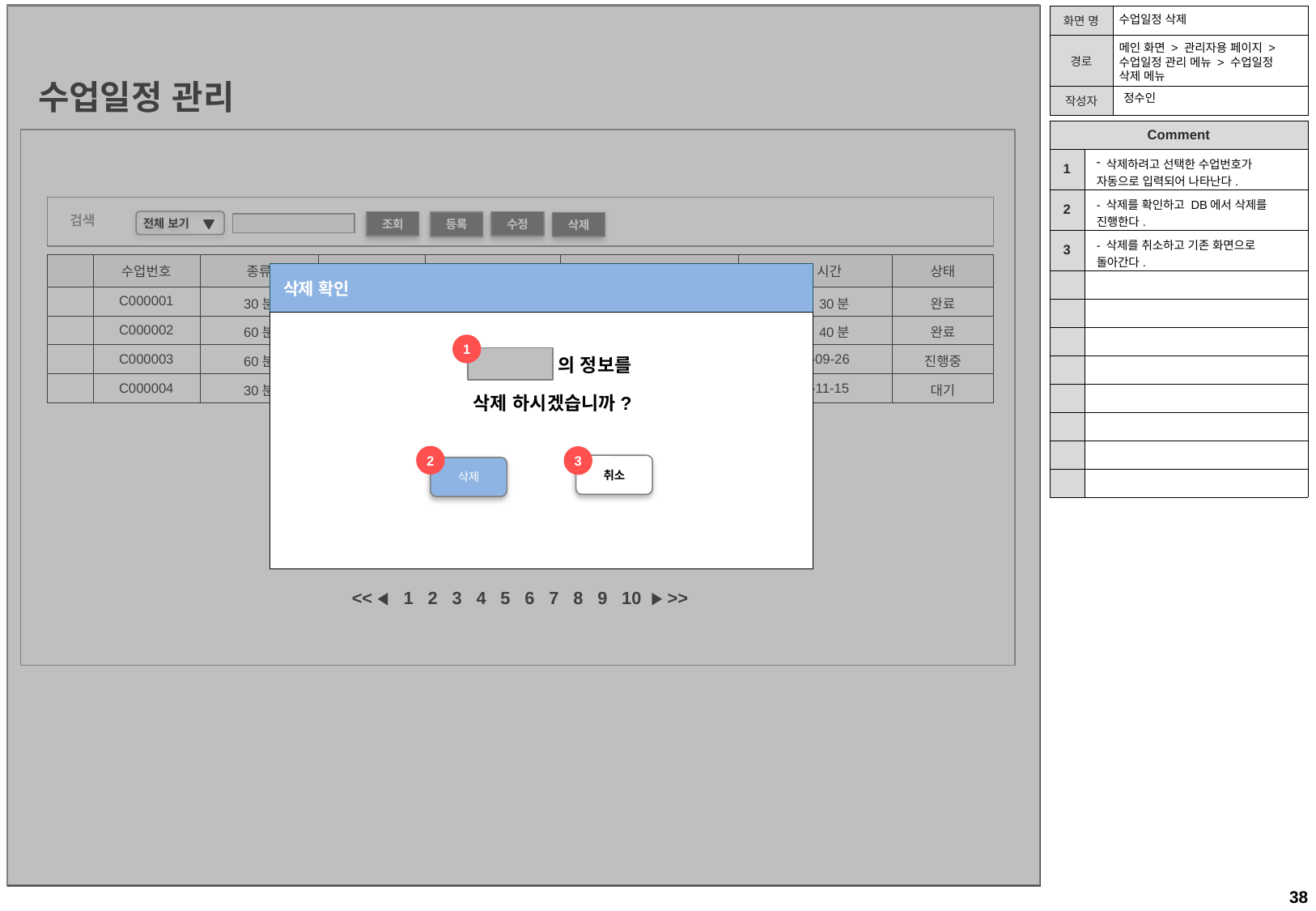

수업일정 삭제
메인 화면 > 관리자용 페이지 >수업일정 관리 메뉴 > 수업일정 삭제 메뉴
수업일정 관리
정수인
| Comment |  |
| --- | --- |
| 1 | 삭제하려고 선택한 수업번호가 자동으로 입력되어 나타난다. |
| 2 | - 삭제를 확인하고 DB에서 삭제를 진행한다. |
| 3 | - 삭제를 취소하고 기존 화면으로 돌아간다. |
|  |  |
|  |  |
|  |  |
|  |  |
|  |  |
|  |  |
|  |  |
|  |  |

검색
 전체 보기
조회
수정
등록
삭제

|  | 수업번호 | 종류 | 회원 ID | 트레이너 ID | 수업 날짜 | 수업 시간 | 상태 |
| --- | --- | --- | --- | --- | --- | --- | --- |
|  | C000001 | 30분 | M0001 | T0001 | 2019-01-01 | 12시 30분 | 완료 |
|  | C000002 | 60분 | M0002 | T0001 | 2019-01-02 | 12시 40분 | 완료 |
|  | C000003 | 60분 | M0003 | T0055 | 2019-01-03 | 2019-09-26 | 진행중 |
|  | C000004 | 30분 | M0004 | T0003 | 2019-01-04 | 2019-11-15 | 대기 |
삭제 확인

1

    의 정보를
삭제 하시겠습니까?
2
3
취소
삭제
 << ◀   1   2   3   4   5   6   7   8   9   10  ▶ >>